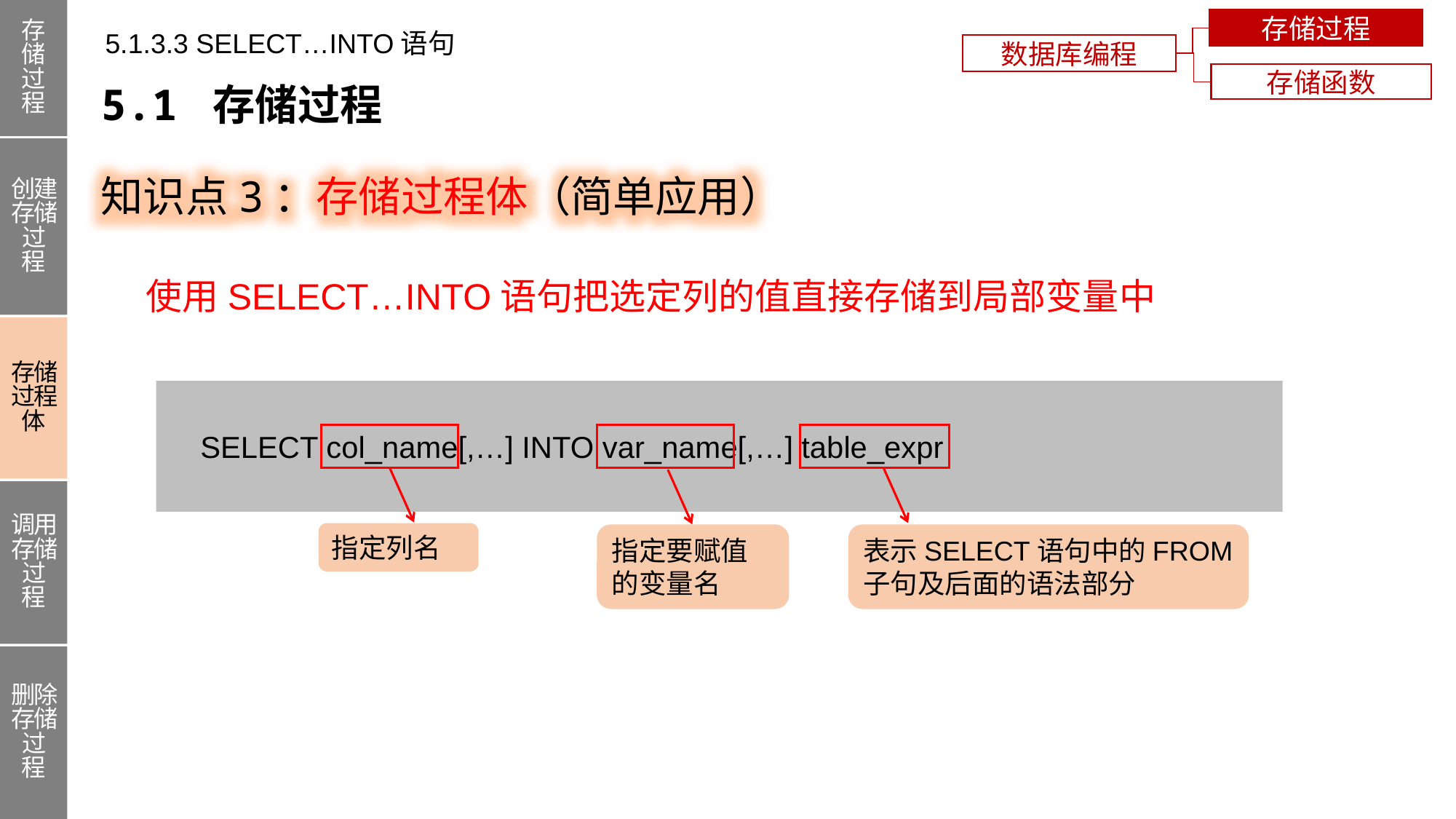

存储过程
创建存储过程
存储过程体
调用存储过程
删除存储过程
存储过程
5.1.3.3 SELECT…INTO语句
数据库编程
存储函数
5.1 存储过程
知识点3：存储过程体（简单应用）
使用SELECT…INTO语句把选定列的值直接存储到局部变量中
    SELECT col_name[,…] INTO var_name[,…] table_expr

指定列名
指定要赋值的变量名
表示SELECT语句中的FROM子句及后面的语法部分